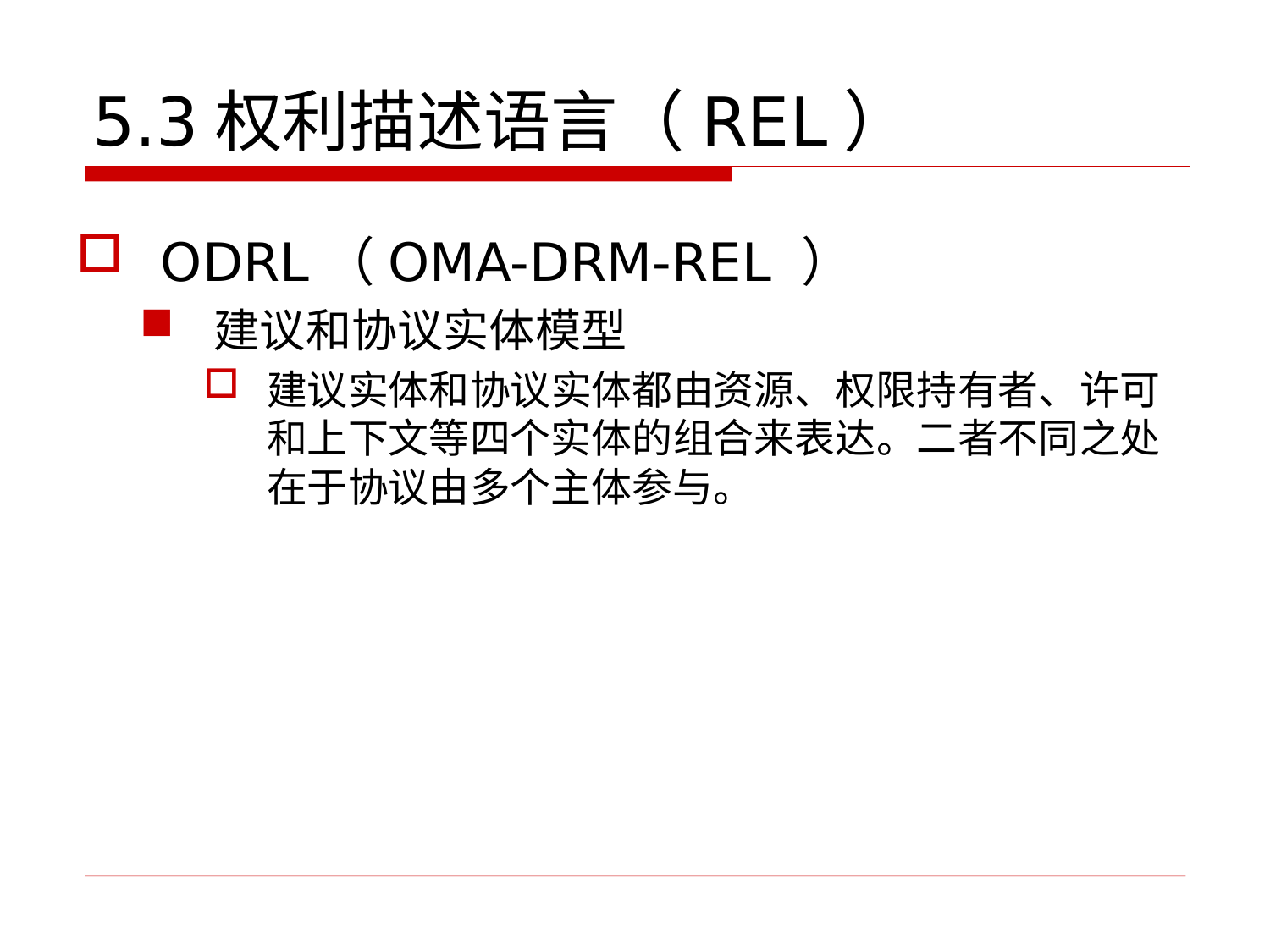

# 5.3权利描述语言（REL）
ODRL（OMA-DRM-REL ）
建议和协议实体模型
建议实体和协议实体都由资源、权限持有者、许可和上下文等四个实体的组合来表达。二者不同之处在于协议由多个主体参与。